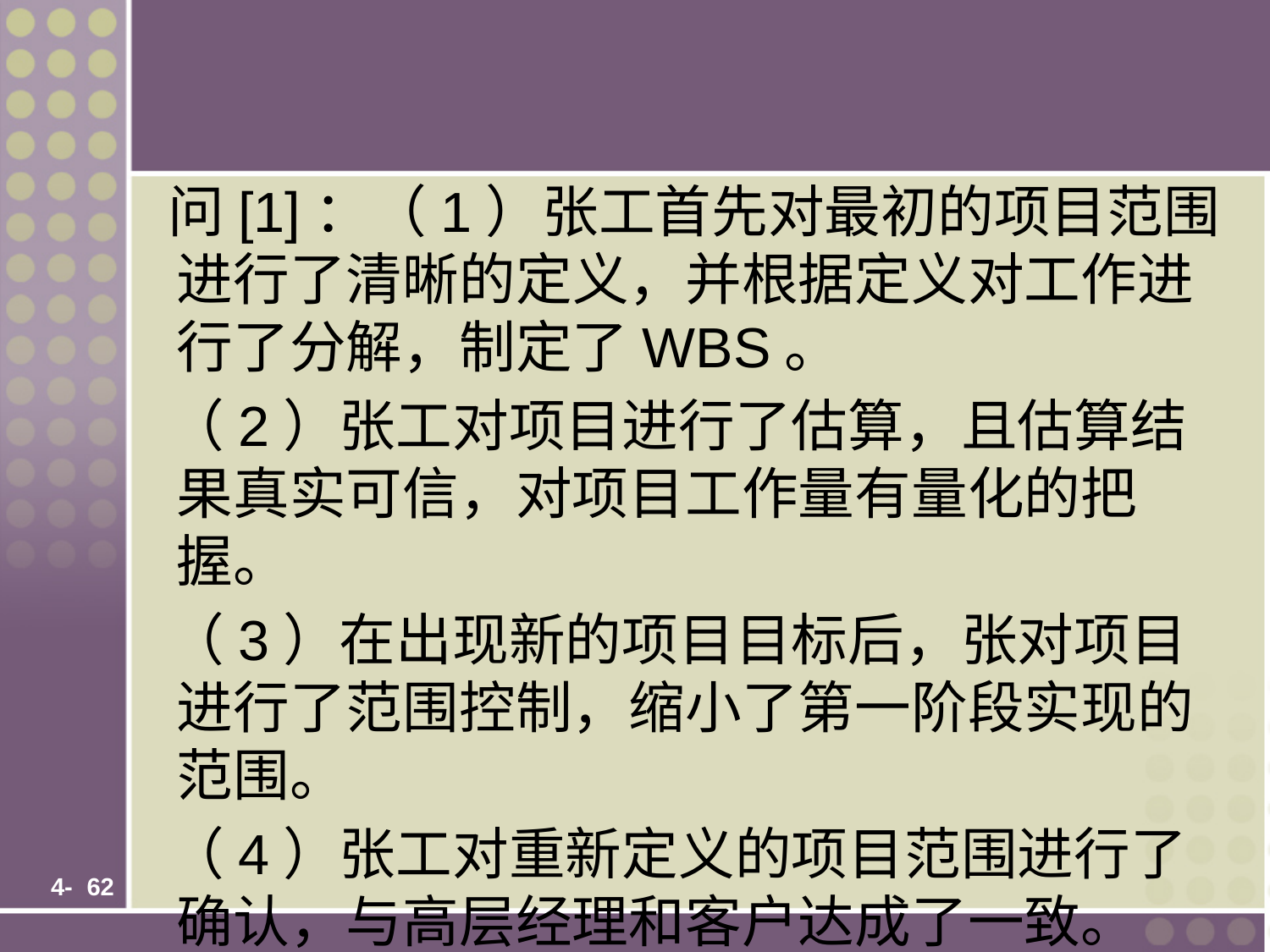

#
  问[1]：（1）张工首先对最初的项目范围进行了清晰的定义，并根据定义对工作进行了分解，制定了WBS。
  （2）张工对项目进行了估算，且估算结果真实可信，对项目工作量有量化的把握。
  （3）在出现新的项目目标后，张对项目进行了范围控制，缩小了第一阶段实现的范围。
  （4）张工对重新定义的项目范围进行了确认，与高层经理和客户达成了一致。
  4-  62